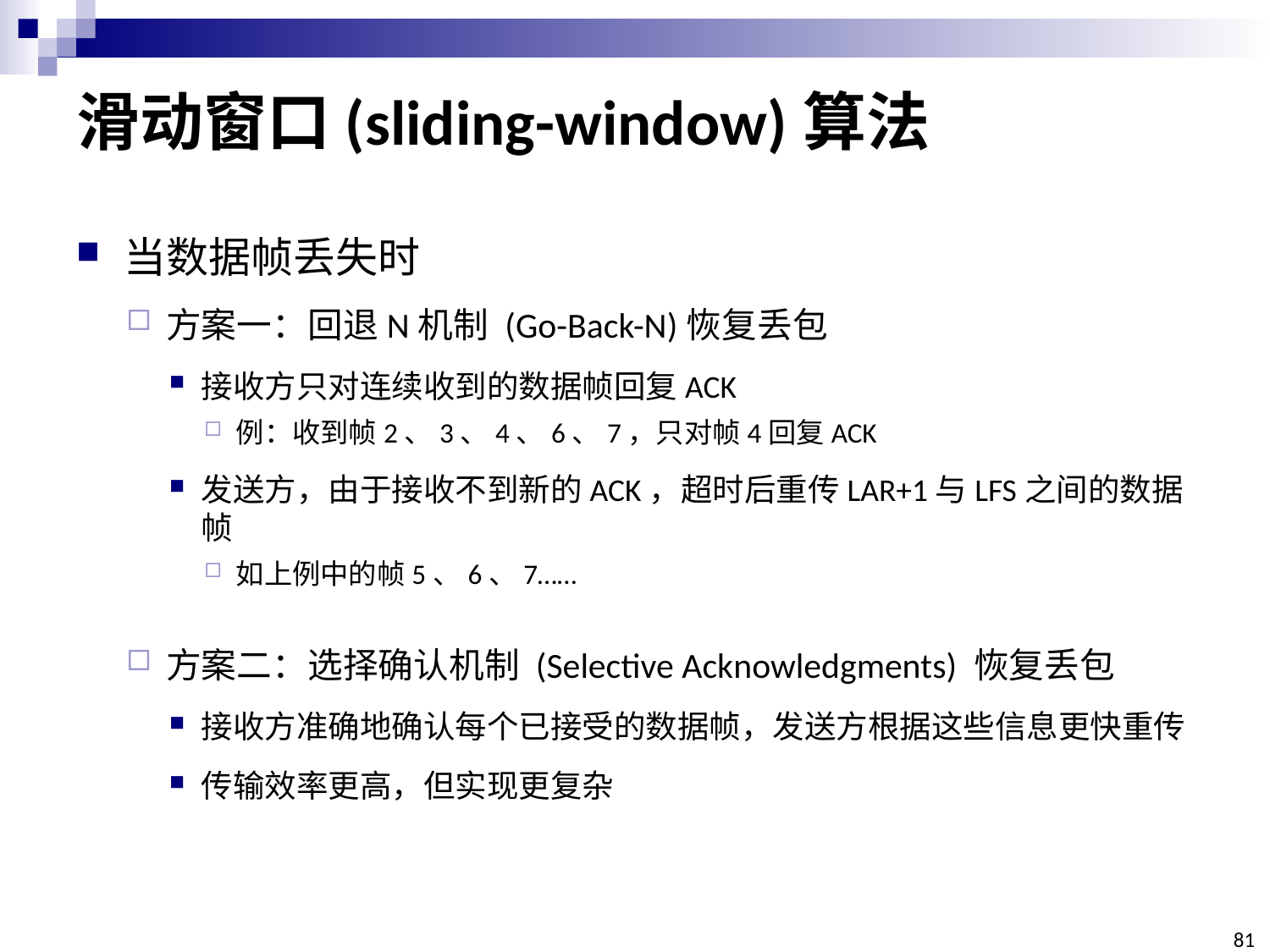

# 滑动窗口(sliding-window)算法
当数据帧丢失时
方案一：回退N机制 (Go-Back-N)恢复丢包
接收方只对连续收到的数据帧回复ACK
例：收到帧2、3、4、6、7，只对帧4回复ACK
发送方，由于接收不到新的ACK，超时后重传LAR+1与LFS之间的数据帧
如上例中的帧5、6、7……
方案二：选择确认机制 (Selective Acknowledgments) 恢复丢包
接收方准确地确认每个已接受的数据帧，发送方根据这些信息更快重传
传输效率更高，但实现更复杂
81